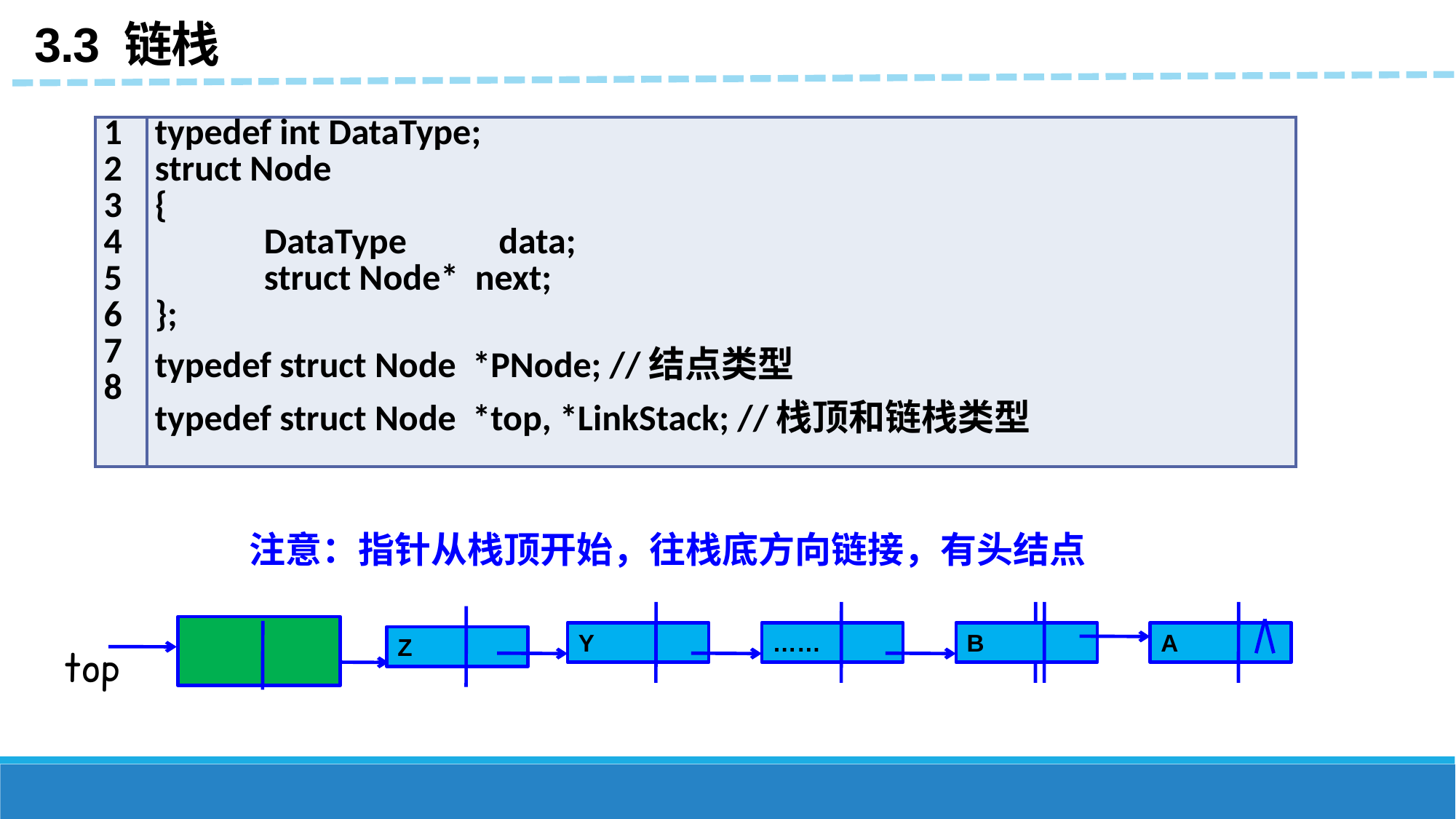

3.3 链栈
| 1 2 3 4 5 6 7 8 | typedef int DataType; struct Node { DataType data; struct Node\* next; }; typedef struct Node \*PNode; //结点类型 typedef struct Node \*top, \*LinkStack; //栈顶和链栈类型 |
| --- | --- |
注意：指针从栈顶开始，往栈底方向链接，有头结点
Y
……
B
A
Z

top